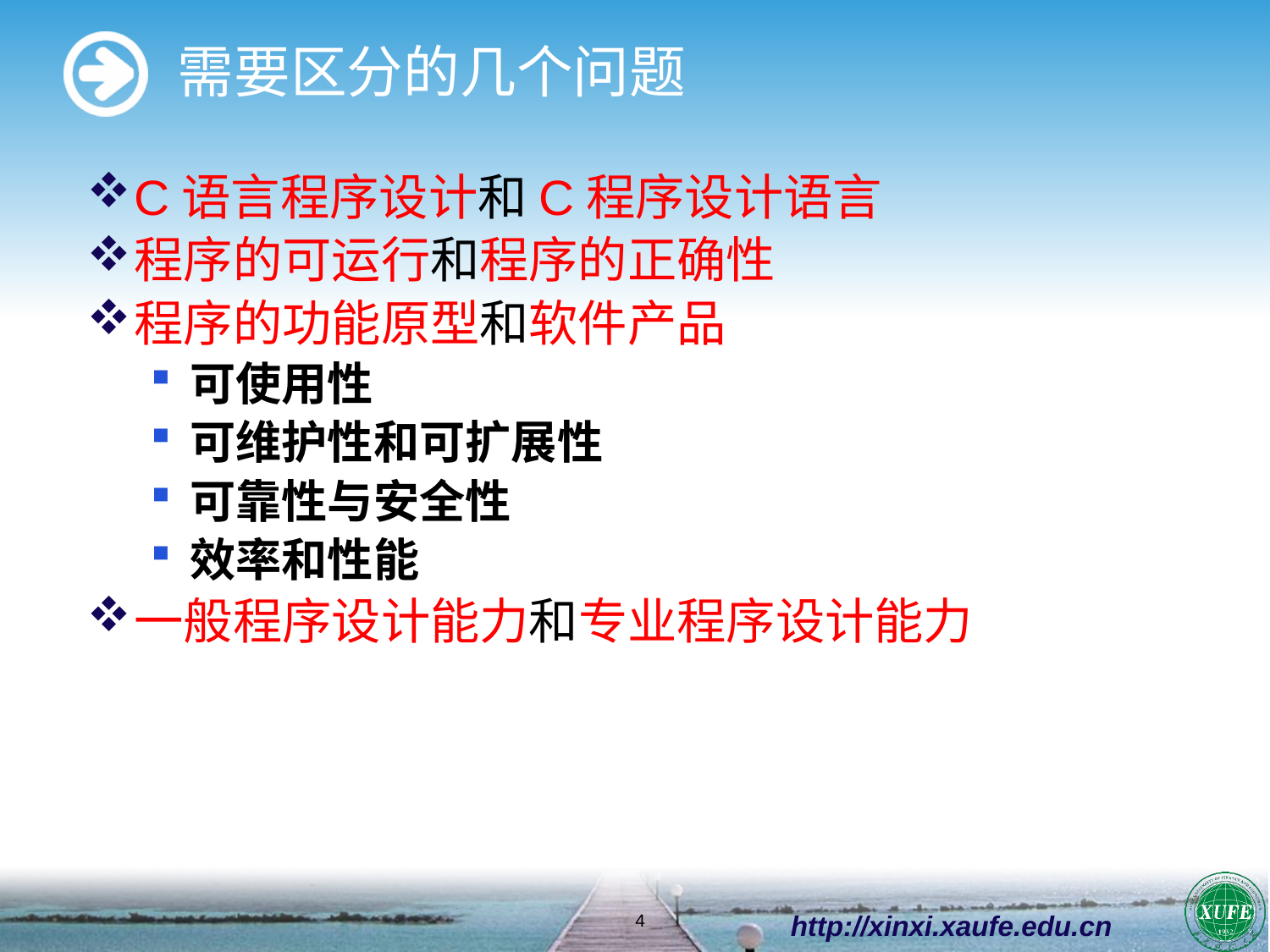

# 需要区分的几个问题
C语言程序设计和C程序设计语言
程序的可运行和程序的正确性
程序的功能原型和软件产品
可使用性
可维护性和可扩展性
可靠性与安全性
效率和性能
一般程序设计能力和专业程序设计能力
http://xinxi.xaufe.edu.cn
4